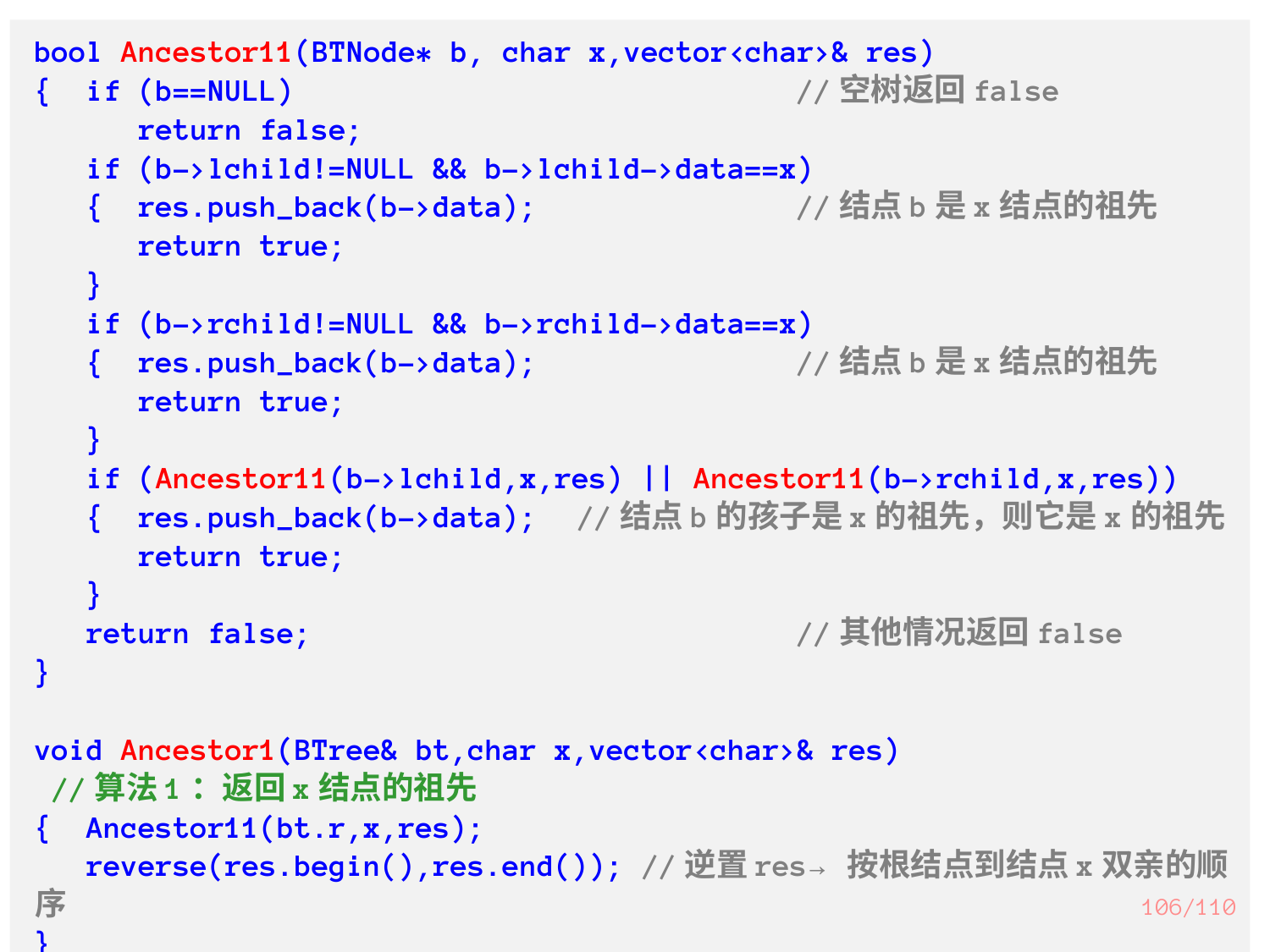

bool Ancestor11(BTNode* b, char x,vector<char>& res)
{  if (b==NULL)				//空树返回false
      return false;
   if (b->lchild!=NULL && b->lchild->data==x)
   {  res.push_back(b->data);			//结点b是x结点的祖先
      return true;
   }
   if (b->rchild!=NULL && b->rchild->data==x)
   {  res.push_back(b->data);			//结点b是x结点的祖先
      return true;
   }
   if (Ancestor11(b->lchild,x,res) || Ancestor11(b->rchild,x,res))
   {  res.push_back(b->data);	  //结点b的孩子是x的祖先，则它是x的祖先
      return true;
   }
   return false;				//其他情况返回false
}

void Ancestor1(BTree& bt,char x,vector<char>& res)
 //算法1：返回x结点的祖先
{  Ancestor11(bt.r,x,res);
   reverse(res.begin(),res.end()); //逆置res→按根结点到结点x双亲的顺序
}
106/110